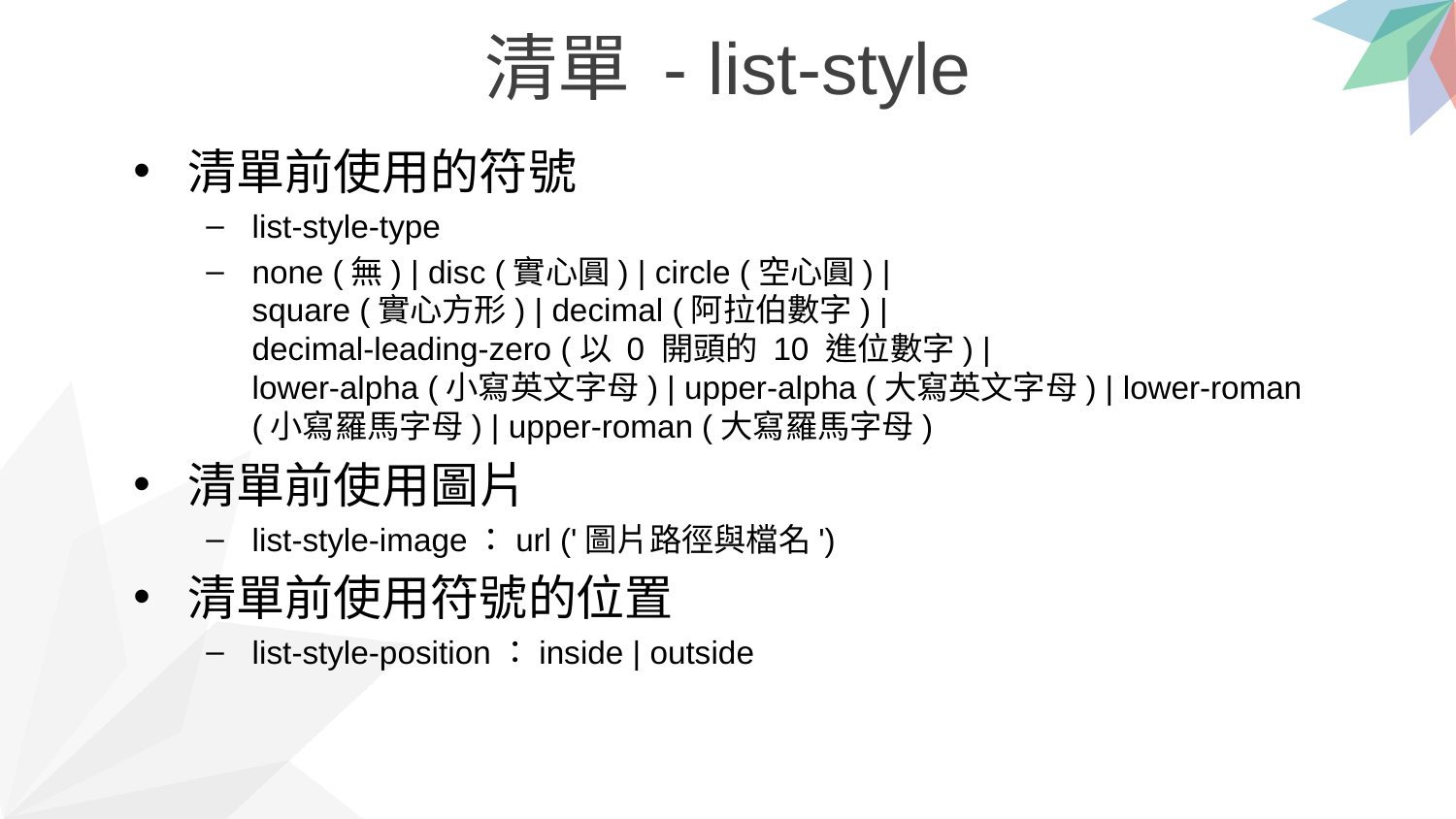

清單 - list-style
清單前使用的符號
list-style-type
none (無) | disc (實心圓) | circle (空心圓) |
square (實心方形) | decimal (阿拉伯數字) |
decimal-leading-zero (以 0 開頭的 10 進位數字) |
lower-alpha (小寫英文字母) | upper-alpha (大寫英文字母) | lower-roman (小寫羅馬字母) | upper-roman (大寫羅馬字母)
清單前使用圖片
list-style-image：url ('圖片路徑與檔名')
清單前使用符號的位置
list-style-position：inside | outside